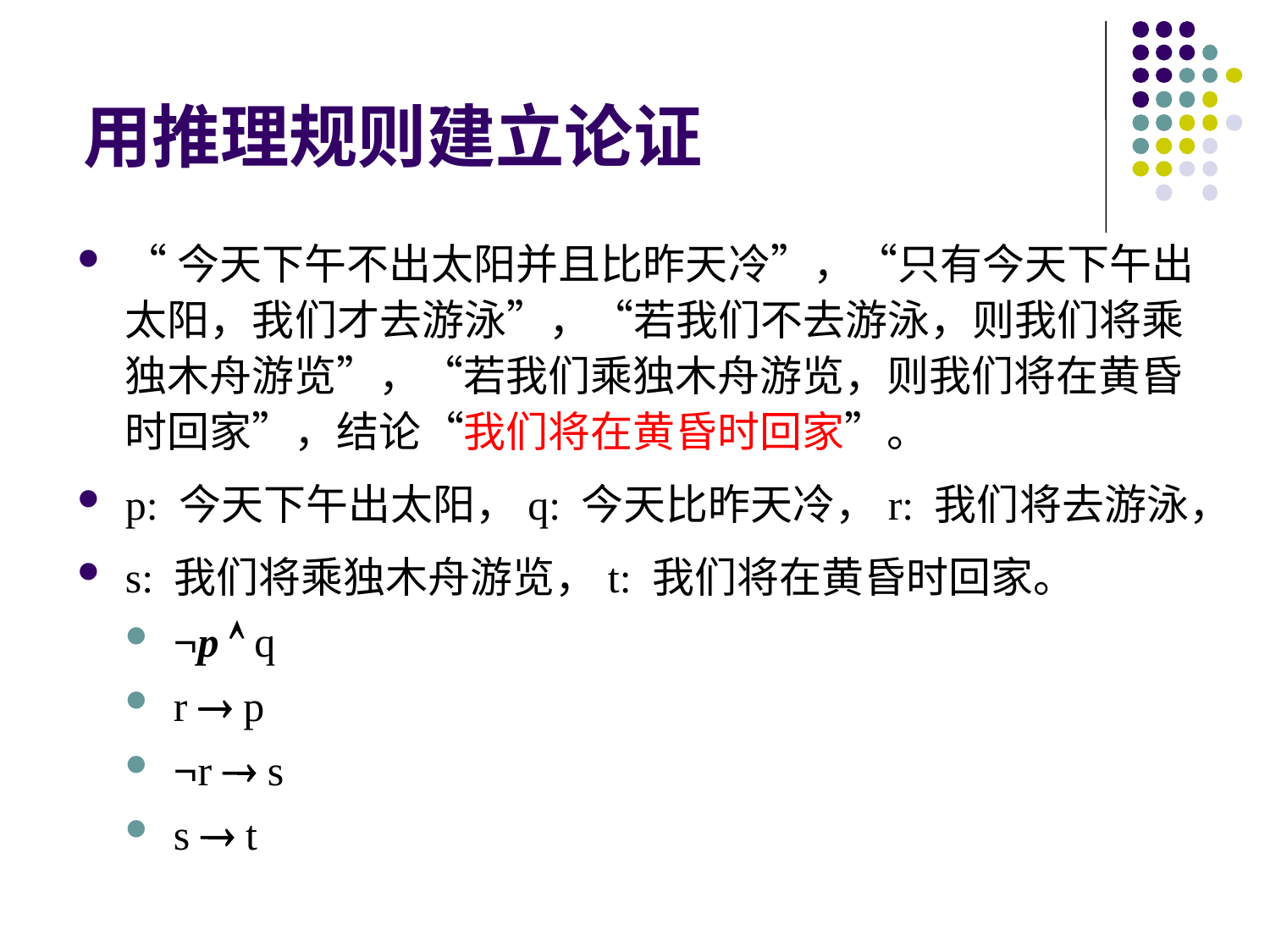

用推理规则建立论证
“今天下午不出太阳并且比昨天冷”，“只有今天下午出太阳，我们才去游泳”，“若我们不去游泳，则我们将乘独木舟游览”，“若我们乘独木舟游览，则我们将在黄昏时回家”，结论“我们将在黄昏时回家”。
p: 今天下午出太阳，q: 今天比昨天冷，r: 我们将去游泳，
s: 我们将乘独木舟游览，t: 我们将在黄昏时回家。
¬p ∧ q
r → p
¬r → s
s → t

61